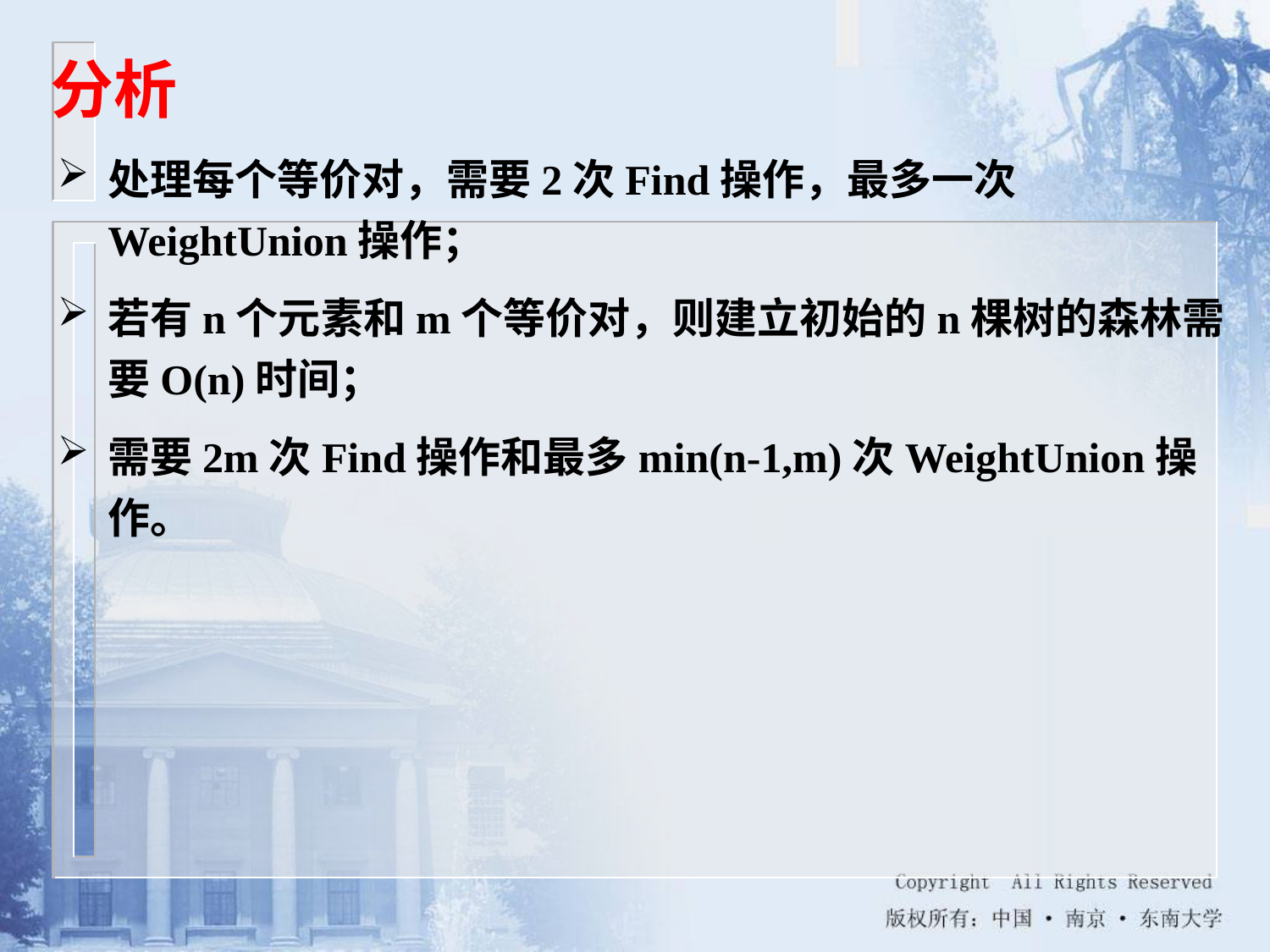

分析
处理每个等价对，需要2次Find操作，最多一次WeightUnion操作；
若有n个元素和m个等价对，则建立初始的n棵树的森林需要O(n)时间；
需要2m次Find操作和最多min(n-1,m)次WeightUnion操作。